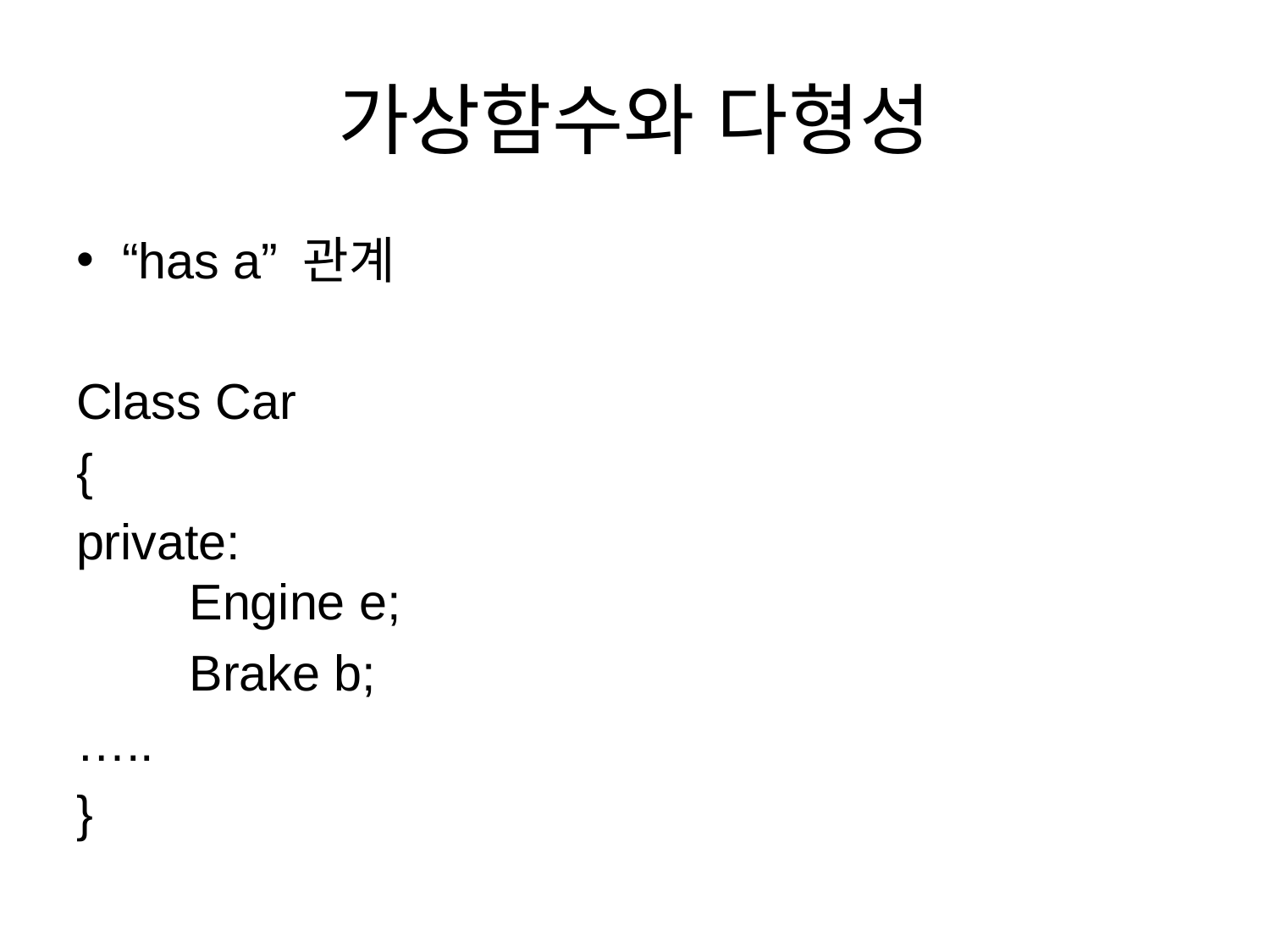

# 가상함수와 다형성
“has a” 관계

Class Car
{
private:
	Engine e;
	Brake b;
…..
}